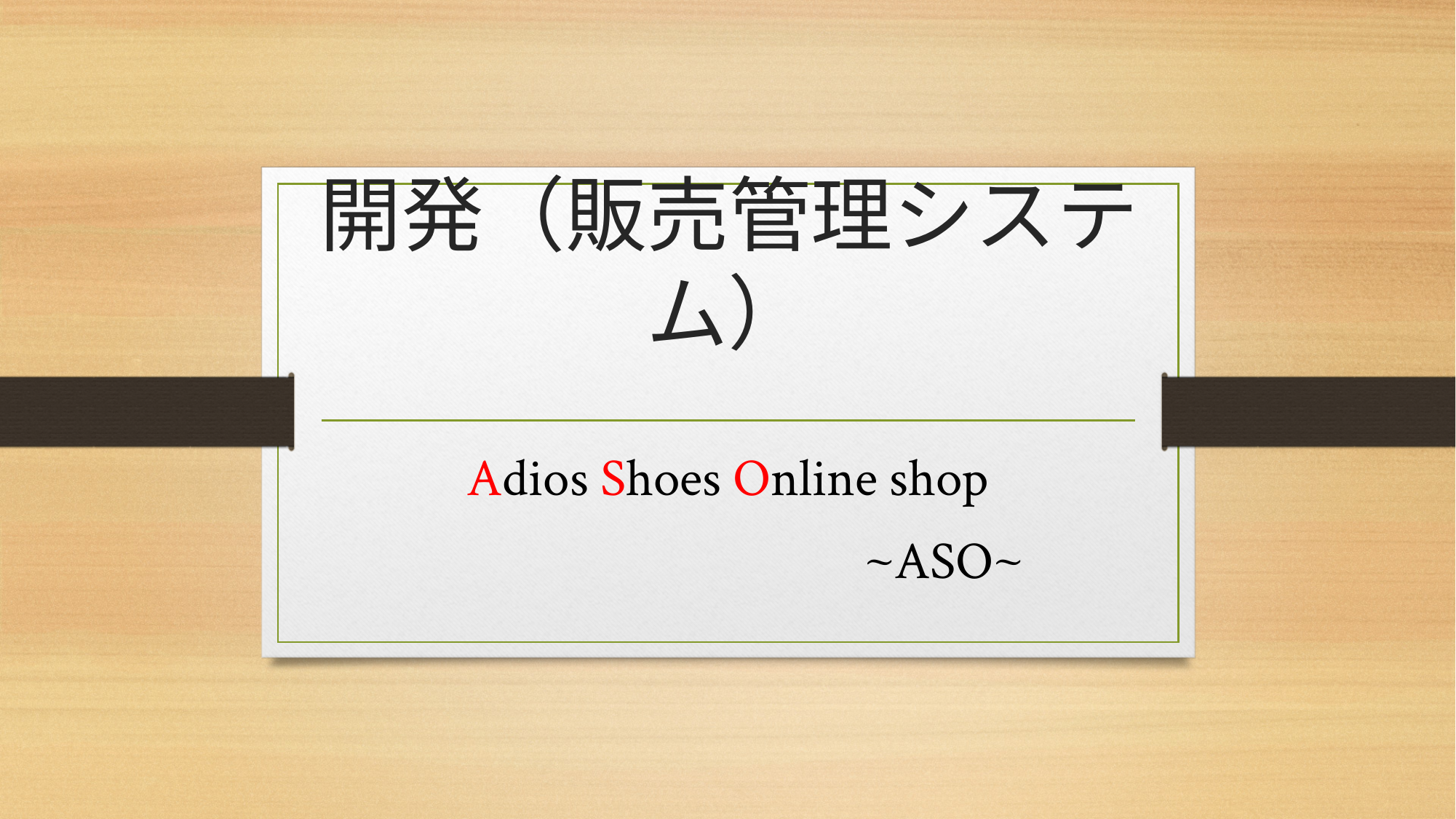

# 開発（販売管理システム）
Adios Shoes Online shop
                                    ~ASO~